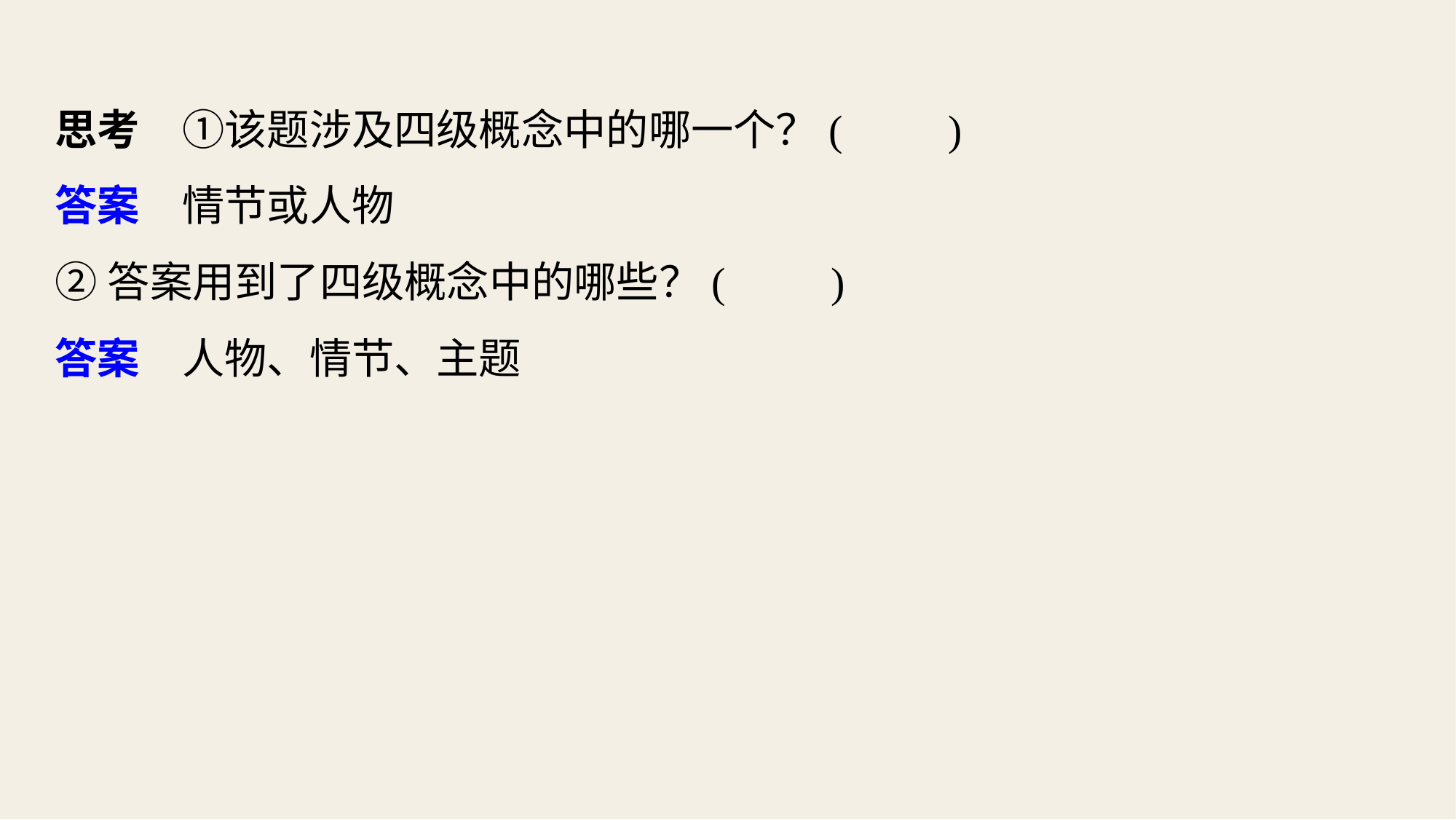

思考　①该题涉及四级概念中的哪一个？(　　)
答案　情节或人物
②答案用到了四级概念中的哪些？(　　)
答案　人物、情节、主题